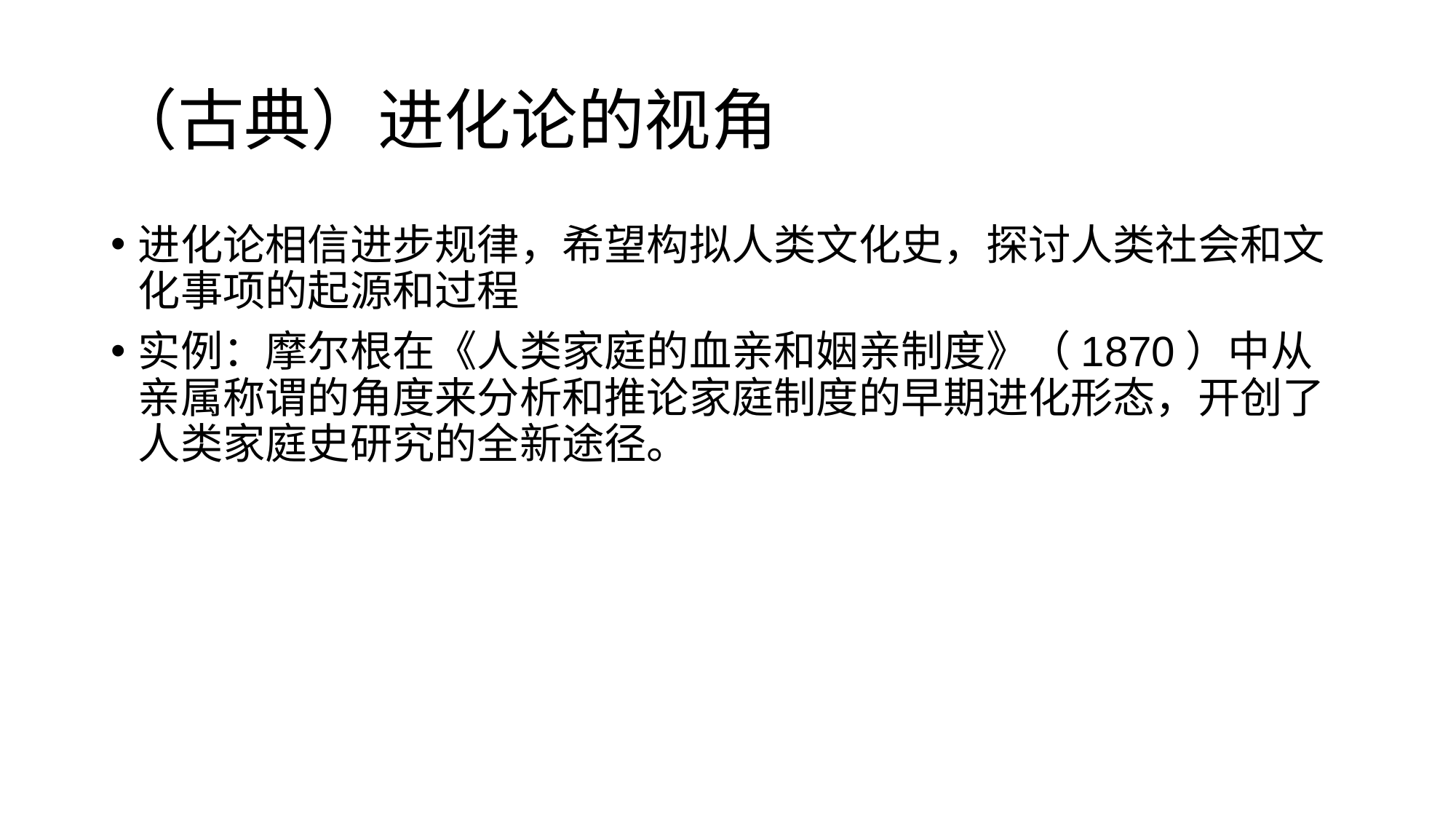

# （古典）进化论的视角
进化论相信进步规律，希望构拟人类文化史，探讨人类社会和文化事项的起源和过程
实例：摩尔根在《人类家庭的血亲和姻亲制度》（1870）中从亲属称谓的角度来分析和推论家庭制度的早期进化形态，开创了人类家庭史研究的全新途径。